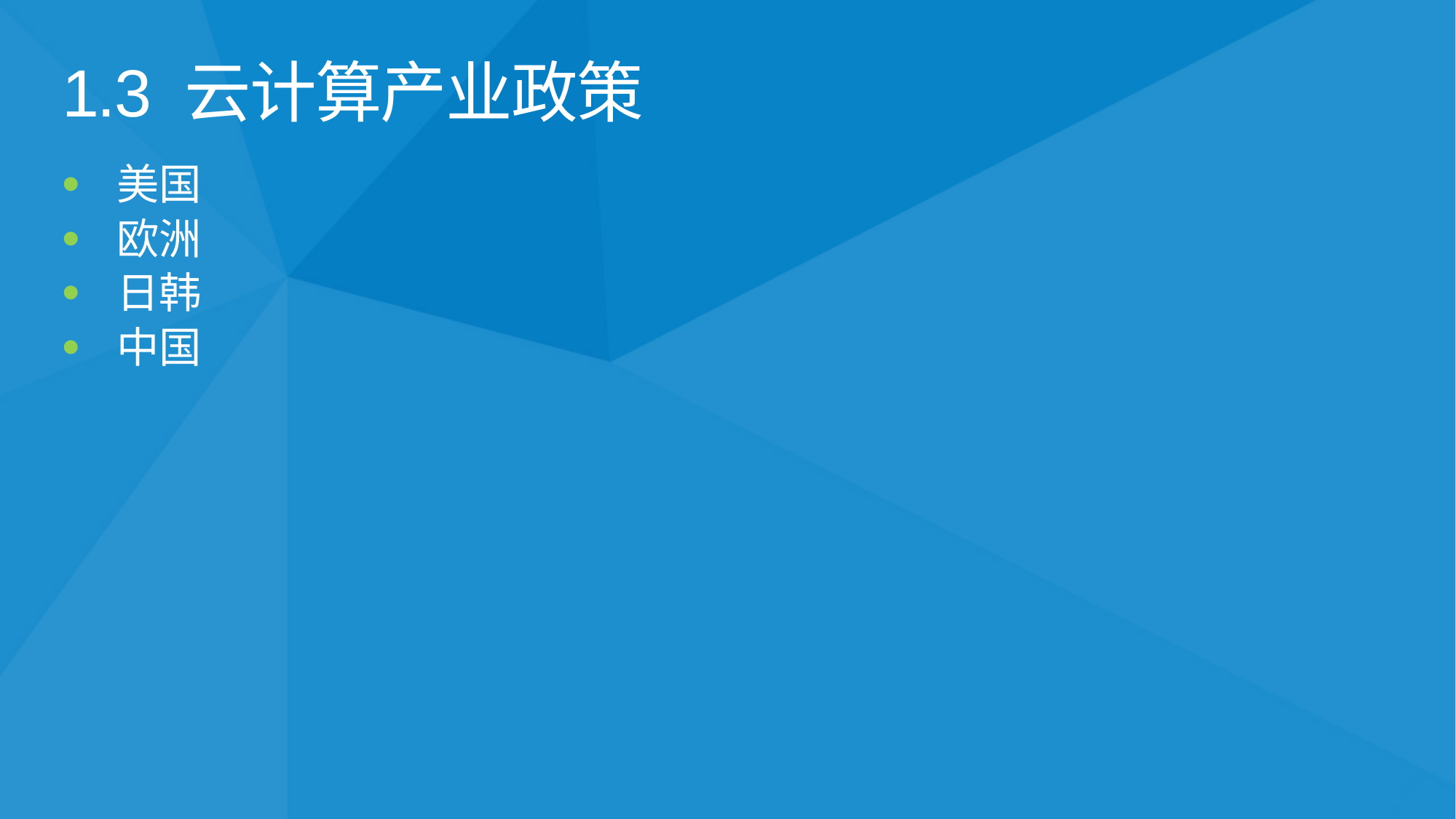

# 1.3 云计算产业政策
美国
欧洲
日韩
中国